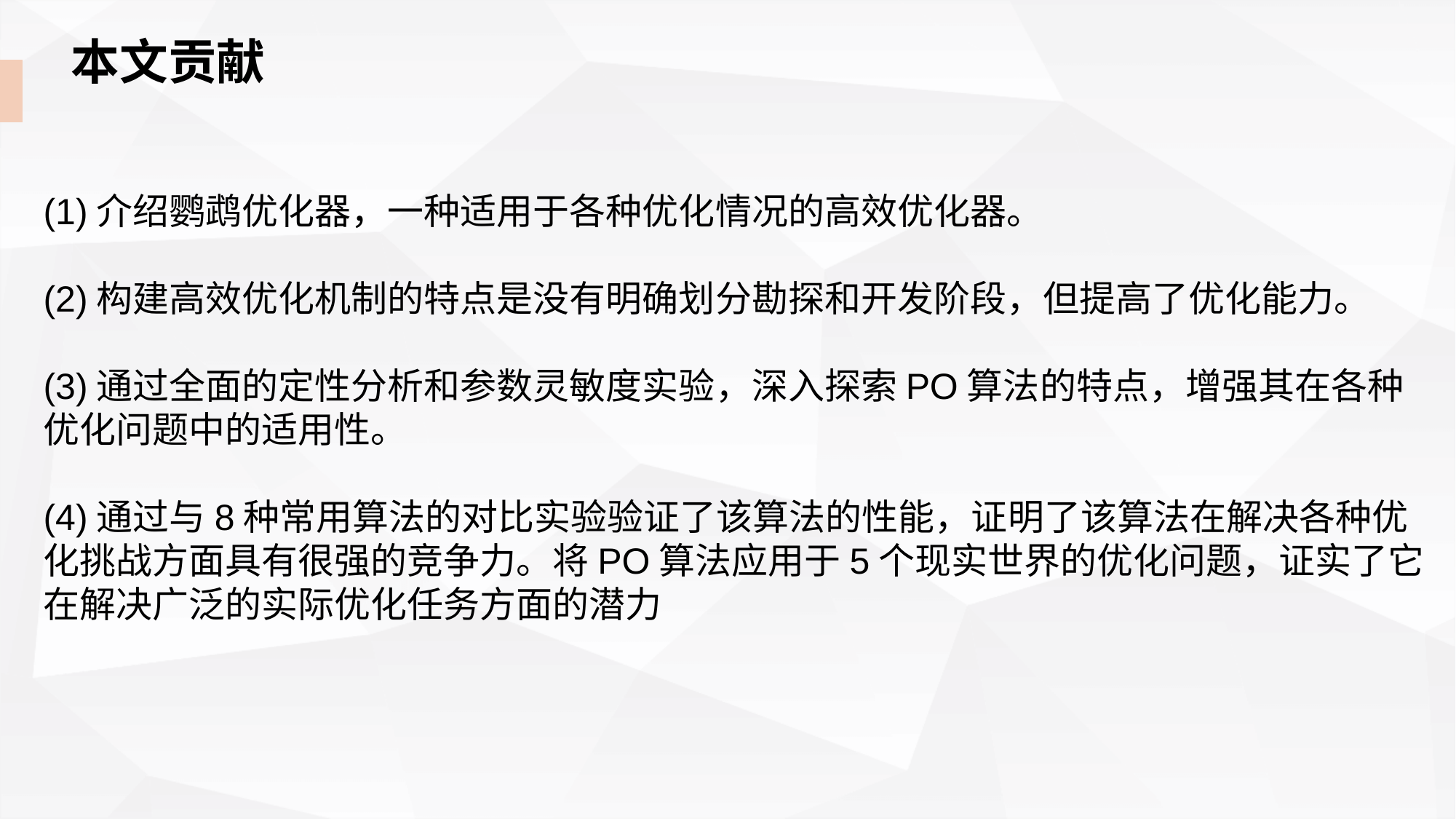

本文贡献

(1)介绍鹦鹉优化器，一种适用于各种优化情况的高效优化器。

(2)构建高效优化机制的特点是没有明确划分勘探和开发阶段，但提高了优化能力。

(3)通过全面的定性分析和参数灵敏度实验，深入探索PO算法的特点，增强其在各种
优化问题中的适用性。

(4)通过与8种常用算法的对比实验验证了该算法的性能，证明了该算法在解决各种优
化挑战方面具有很强的竞争力。将PO算法应用于5个现实世界的优化问题，证实了它
在解决广泛的实际优化任务方面的潜力